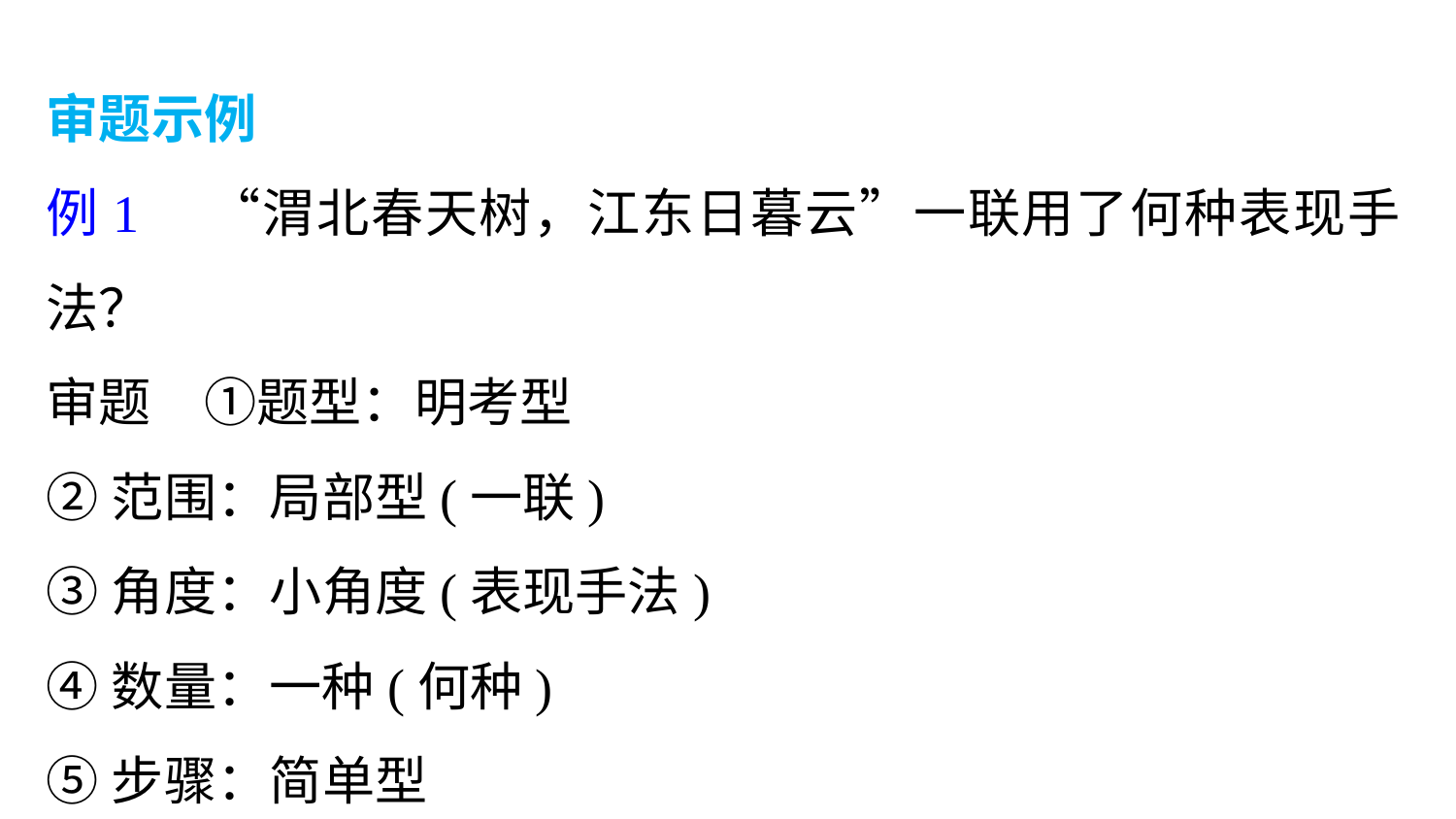

审题示例
例1　“渭北春天树，江东日暮云”一联用了何种表现手法？
审题　①题型：明考型
②范围：局部型(一联)
③角度：小角度(表现手法)
④数量：一种(何种)
⑤步骤：简单型